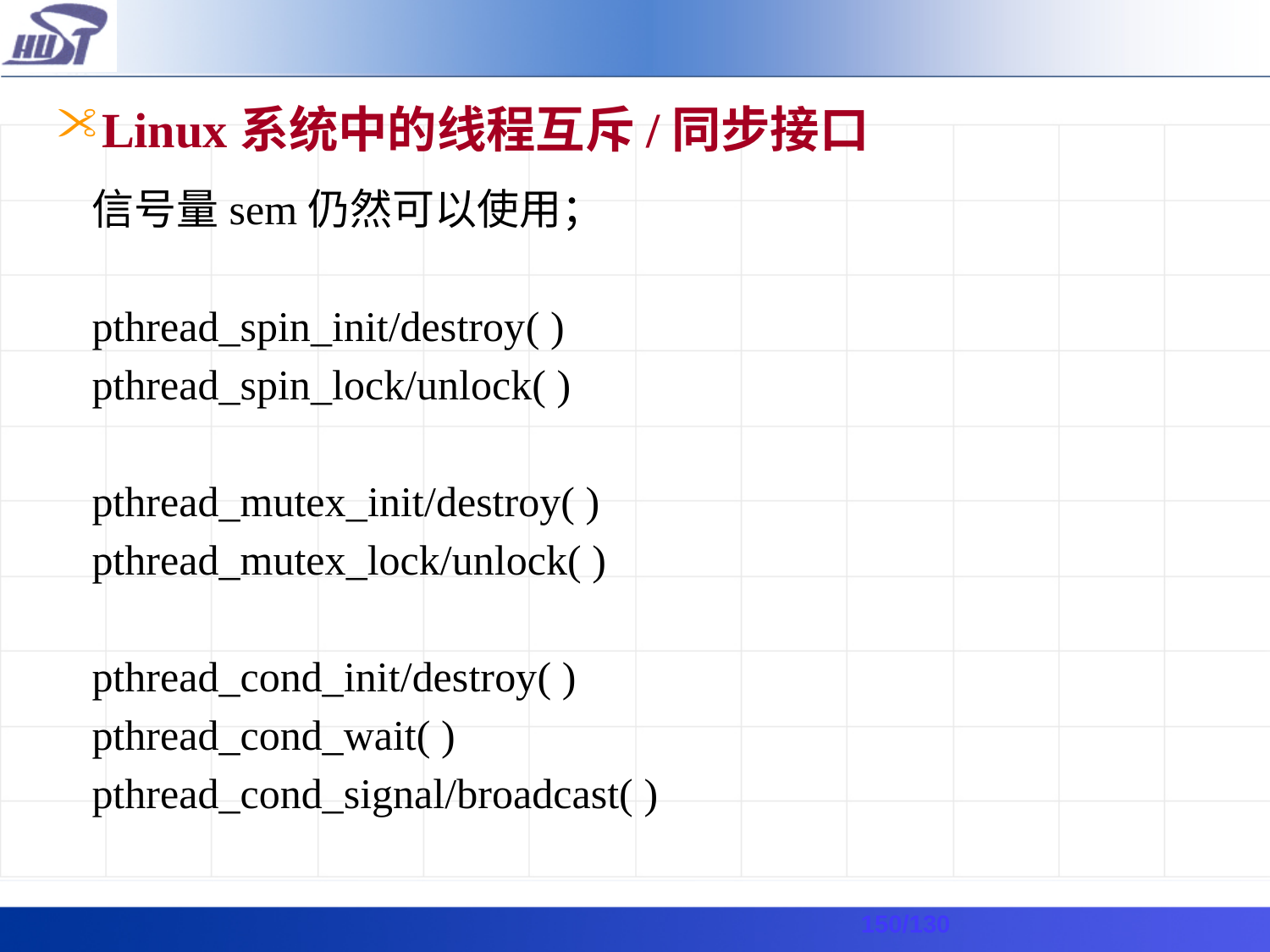

# Linux系统中的线程互斥/同步接口
信号量sem仍然可以使用；

pthread_spin_init/destroy( )
pthread_spin_lock/unlock( )

pthread_mutex_init/destroy( )
pthread_mutex_lock/unlock( )

pthread_cond_init/destroy( )
pthread_cond_wait( )
pthread_cond_signal/broadcast( )
150/130